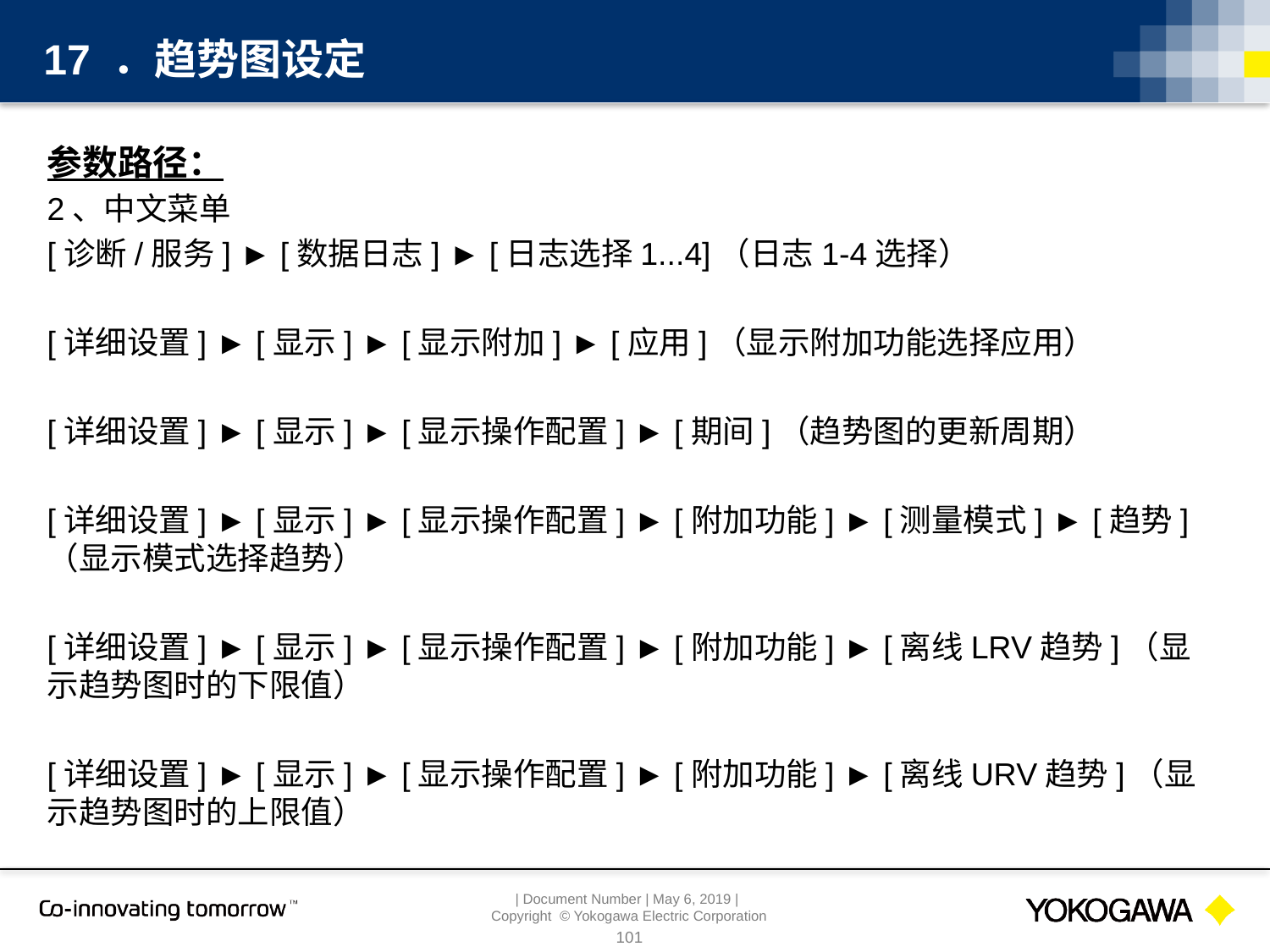

17 ．趋势图设定
参数路径：
2、中文菜单
[诊断/服务] ► [数据日志] ► [日志选择1...4]（日志1-4选择）

[详细设置] ► [显示] ► [显示附加] ► [应用]（显示附加功能选择应用）

[详细设置] ► [显示] ► [显示操作配置] ► [期间]（趋势图的更新周期）

[详细设置] ► [显示] ► [显示操作配置] ► [附加功能] ► [测量模式] ► [趋势]（显示模式选择趋势）

[详细设置] ► [显示] ► [显示操作配置] ► [附加功能] ► [离线LRV趋势]（显示趋势图时的下限值）

[详细设置] ► [显示] ► [显示操作配置] ► [附加功能] ► [离线URV趋势]（显示趋势图时的上限值）